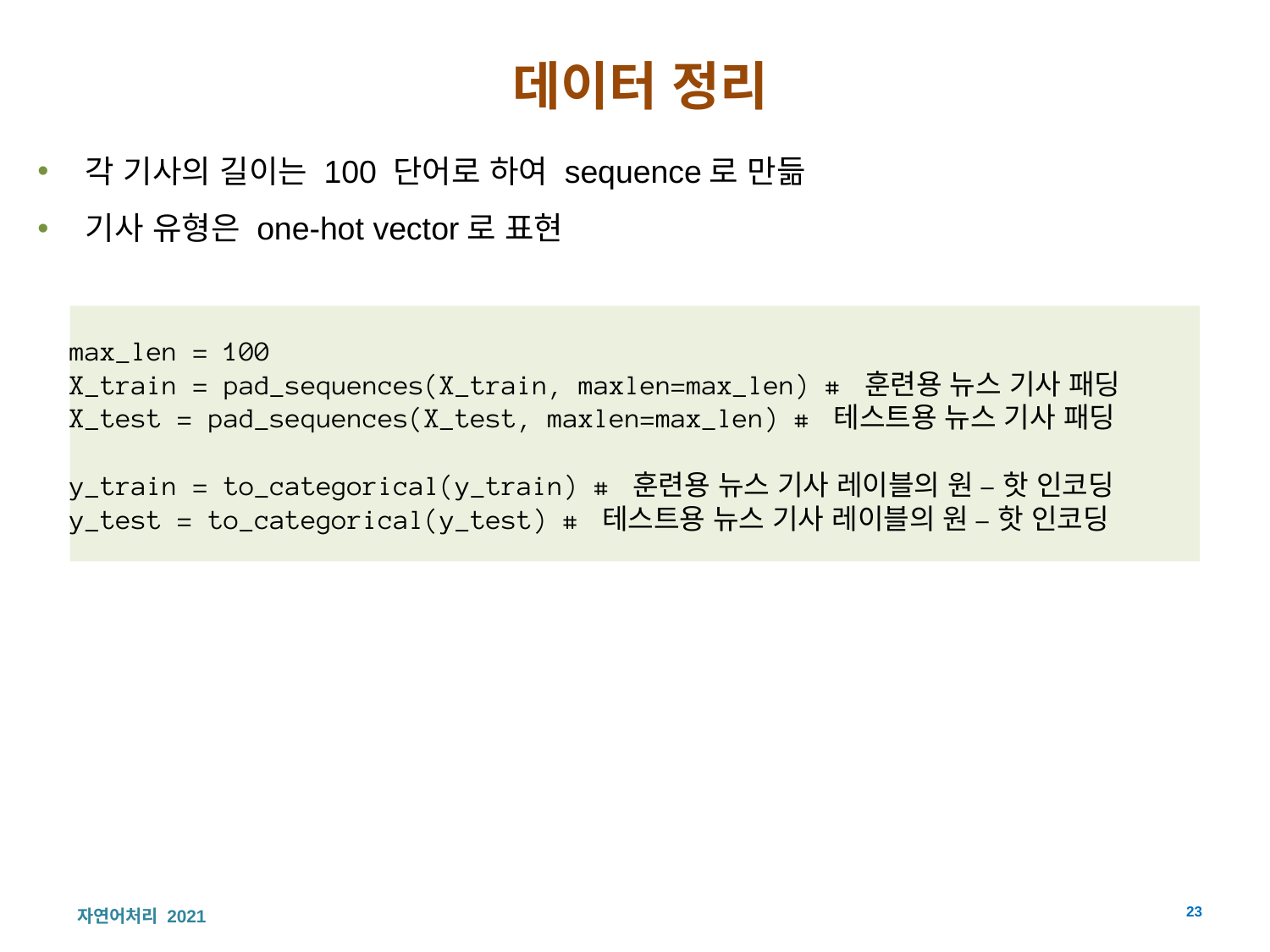

# 데이터 정리
각 기사의 길이는 100 단어로 하여 sequence로 만듦
기사 유형은 one-hot vector로 표현

max_len = 100
X_train = pad_sequences(X_train, maxlen=max_len) # 훈련용 뉴스 기사 패딩 X_test = pad_sequences(X_test, maxlen=max_len) # 테스트용 뉴스 기사 패딩

y_train = to_categorical(y_train) # 훈련용 뉴스 기사 레이블의 원-핫 인코딩 y_test = to_categorical(y_test) # 테스트용 뉴스 기사 레이블의 원-핫 인코딩